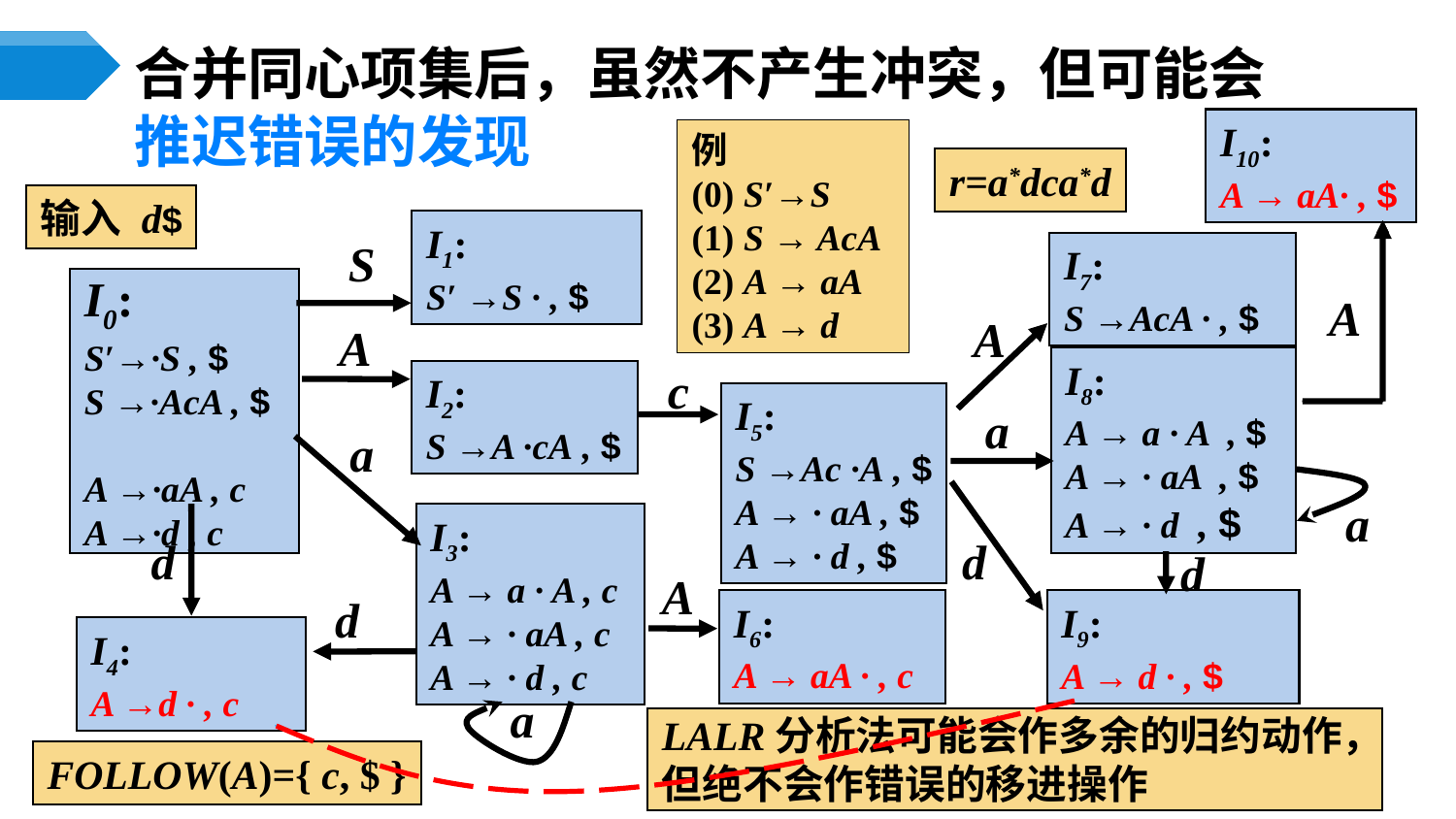

# 合并同心项集后，虽然不产生冲突，但可能会 推迟错误的发现
I10:
A → aA· , $
I1:
S′ →S · , $

S
I7:
S →AcA · , $
I0:
S′→·S , $
S →·AcA , $
A →·aA , c
A →·d , c
A
A

A

I8:
A → a · A  , $
A → · aA  , $
A → · d  , $
c
I2:
S →A ·cA , $

I5:
S →Ac ·A , $
A → · aA , $
A → · d , $
a

a

a

I3:
A → a · A , c
A → · aA , c
A → · d , c
d
d
d

A
d
I6:
A → aA · , c
I9:
A → d · , $
I4:
A →d · , c

a

例
(0) S′→S
(1) S → AcA
(2) A → aA
(3) A → d
r=a*dca*d
输入 d$

LALR分析法可能会作多余的归约动作，
但绝不会作错误的移进操作
FOLLOW(A)={ c, $ }